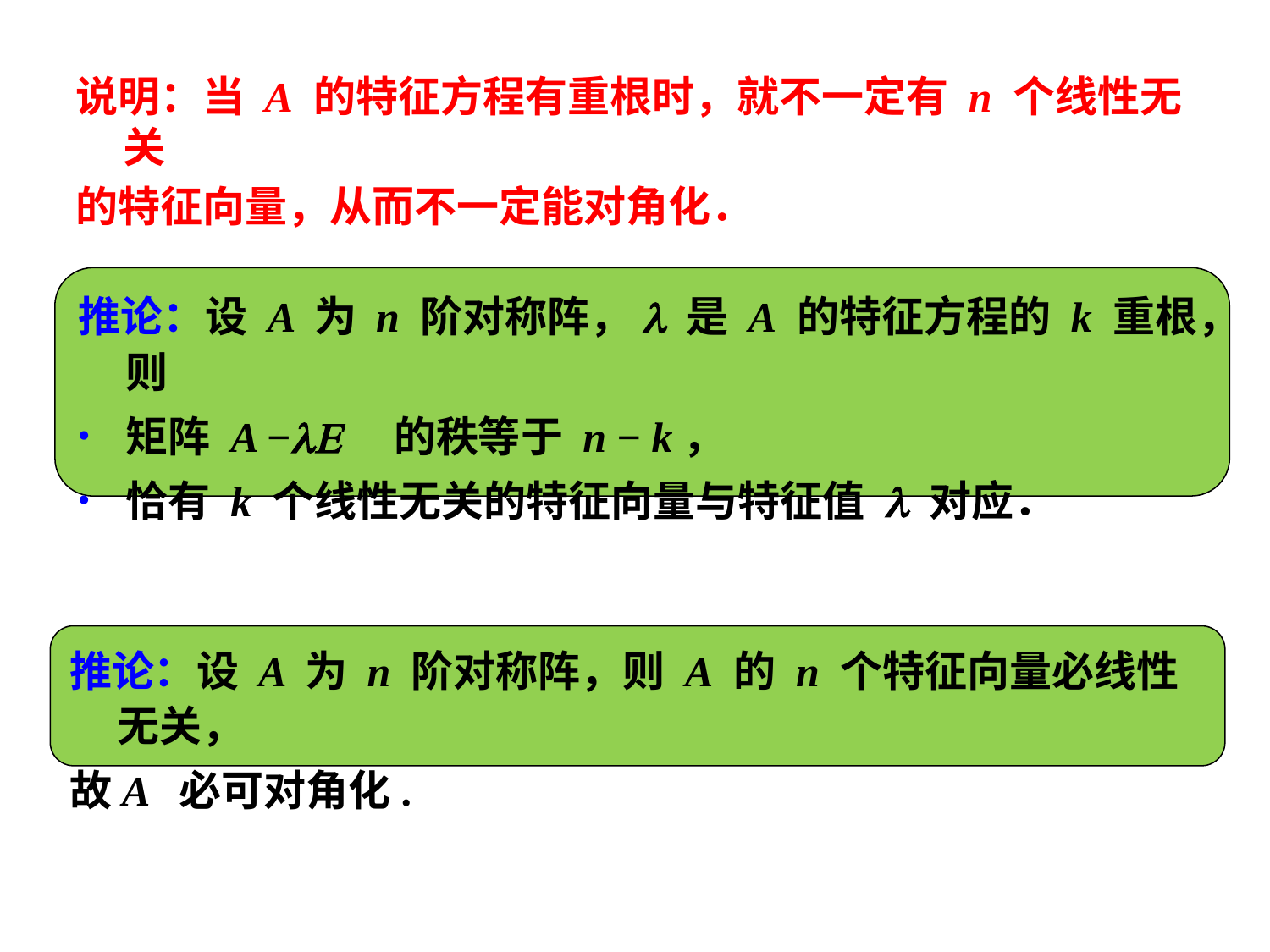

说明：当 A 的特征方程有重根时，就不一定有 n 个线性无关
的特征向量，从而不一定能对角化．
推论：设 A 为 n 阶对称阵，λ 是 A 的特征方程的 k 重根，则
矩阵 A −λΕ  的秩等于 n − k，
恰有 k 个线性无关的特征向量与特征值 λ 对应．
推论：设 A 为 n 阶对称阵，则 A 的 n 个特征向量必线性无关，
故A  必可对角化.